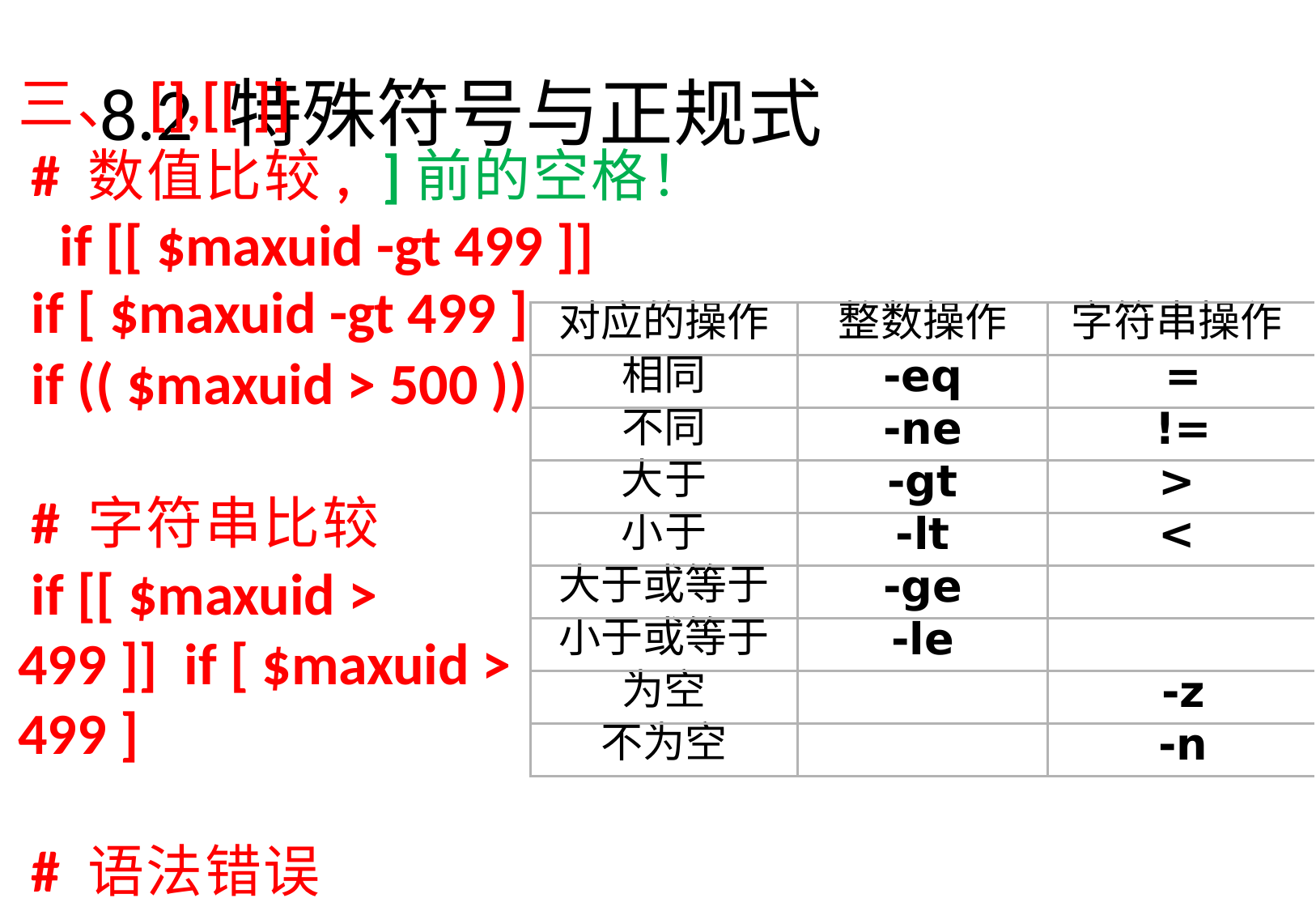

三、[],[[ ]]
# 数值比较,	]前的空格！  if [[ $maxuid -gt 499 ]]
if [ $maxuid -gt 499 ]
if (( $maxuid > 500 ))

# 字符串比较
if [[ $maxuid > 499 ]]  if [ $maxuid > 499 ]

# 语法错误
if ( $maxuid -gt 499 )
# 8.2 特殊符号与正规式
| 对应的操作 | 整数操作 | 字符串操作 |
| --- | --- | --- |
| 相同 | -eq | = |
| 不同 | -ne | != |
| 大于 | -gt | > |
| 小于 | -lt | < |
| 大于或等于 | -ge |  |
| 小于或等于 | -le |  |
| 为空 |  | -z |
| 不为空 |  | -n |